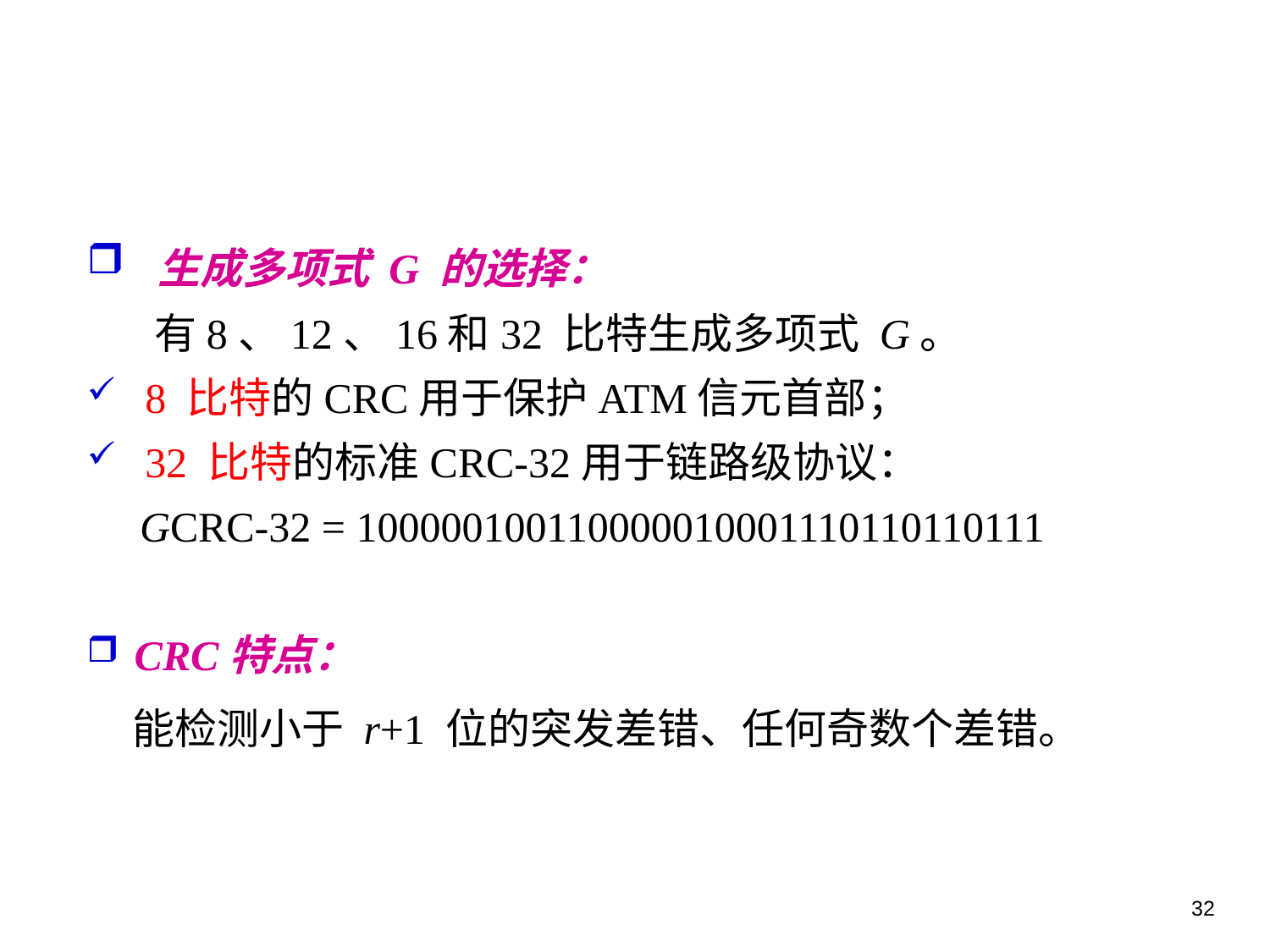

生成多项式 G 的选择：
      有8、12、16和32 比特生成多项式 G。
 8 比特的CRC用于保护ATM信元首部；
 32 比特的标准CRC-32用于链路级协议：
     GCRC-32 = 100000100110000010001110110110111

CRC特点：
   能检测小于 r+1 位的突发差错、任何奇数个差错。
32